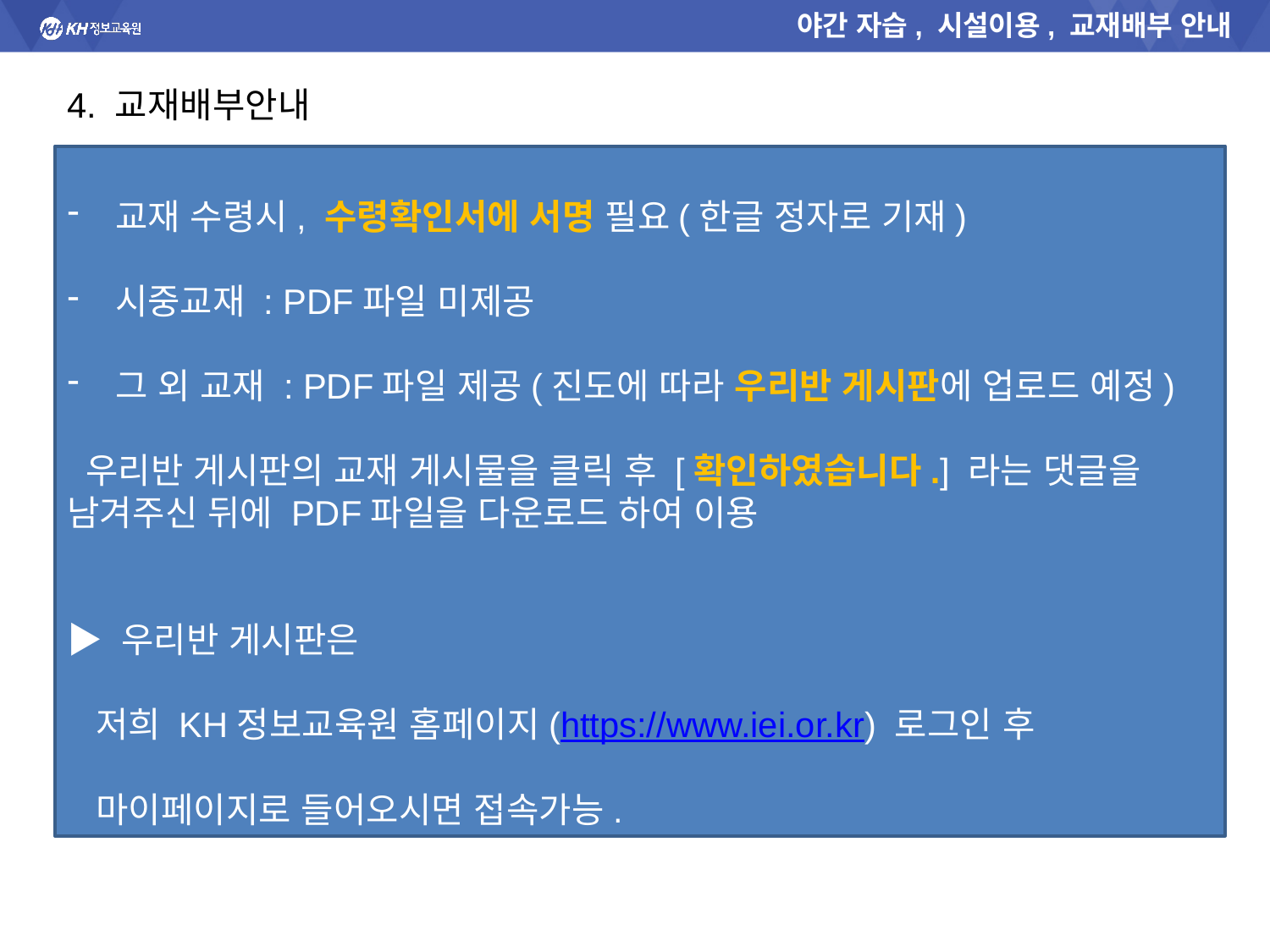

야간 자습, 시설이용, 교재배부 안내
4. 교재배부안내

교재 수령시, 수령확인서에 서명 필요(한글 정자로 기재)

시중교재 : PDF파일 미제공

그 외 교재 : PDF파일 제공(진도에 따라 우리반 게시판에 업로드 예정)

 우리반 게시판의 교재 게시물을 클릭 후 [확인하였습니다.] 라는 댓글을 남겨주신 뒤에 PDF파일을 다운로드 하여 이용

▶ 우리반 게시판은

  저희 KH정보교육원 홈페이지(https://www.iei.or.kr) 로그인 후

  마이페이지로 들어오시면 접속가능.